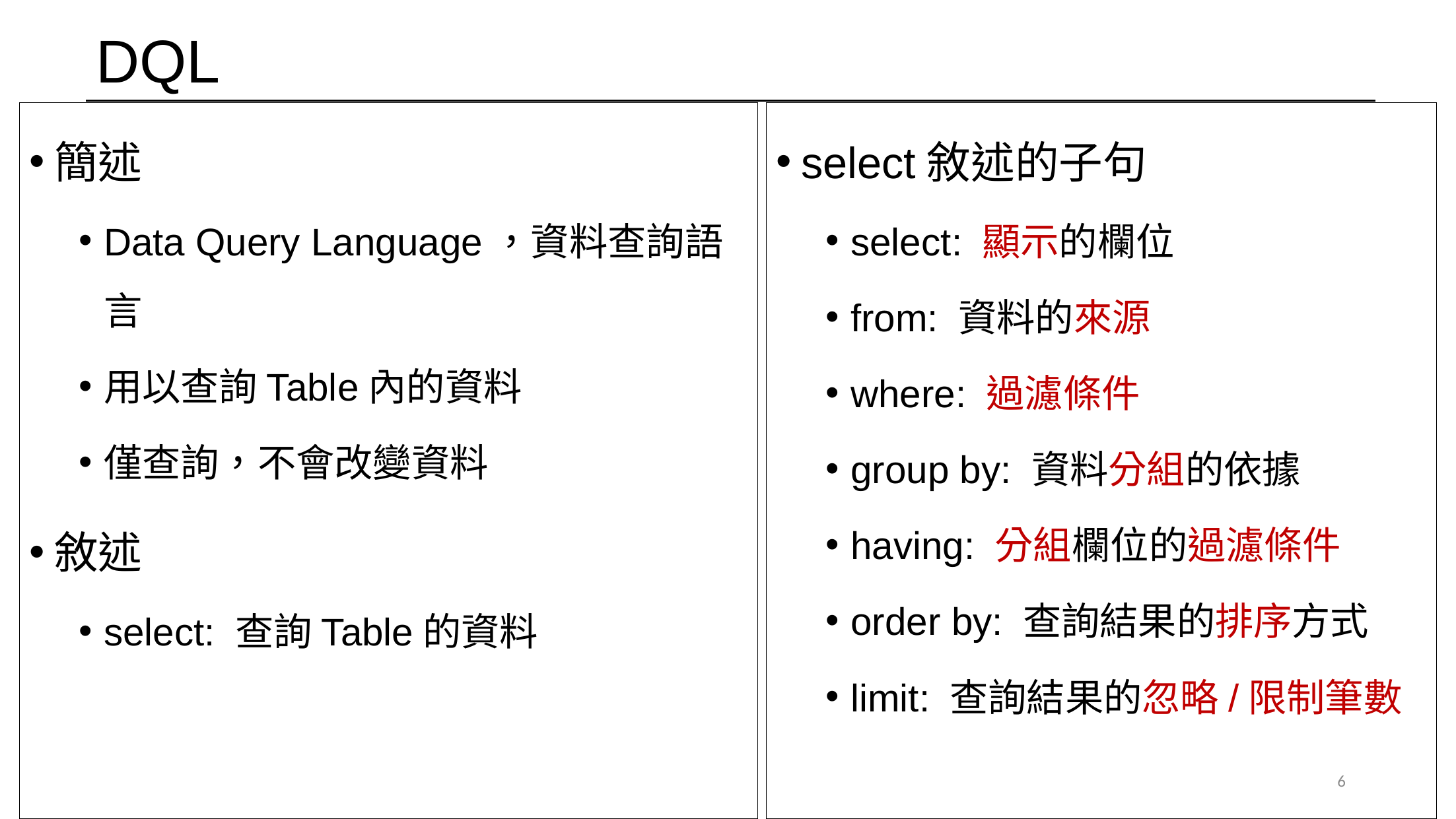

# DQL
簡述
Data Query Language，資料查詢語言
用以查詢Table內的資料
僅查詢，不會改變資料
敘述
select: 查詢Table的資料
select敘述的子句
select: 顯示的欄位
from: 資料的來源
where: 過濾條件
group by: 資料分組的依據
having: 分組欄位的過濾條件
order by: 查詢結果的排序方式
limit: 查詢結果的忽略/限制筆數
6